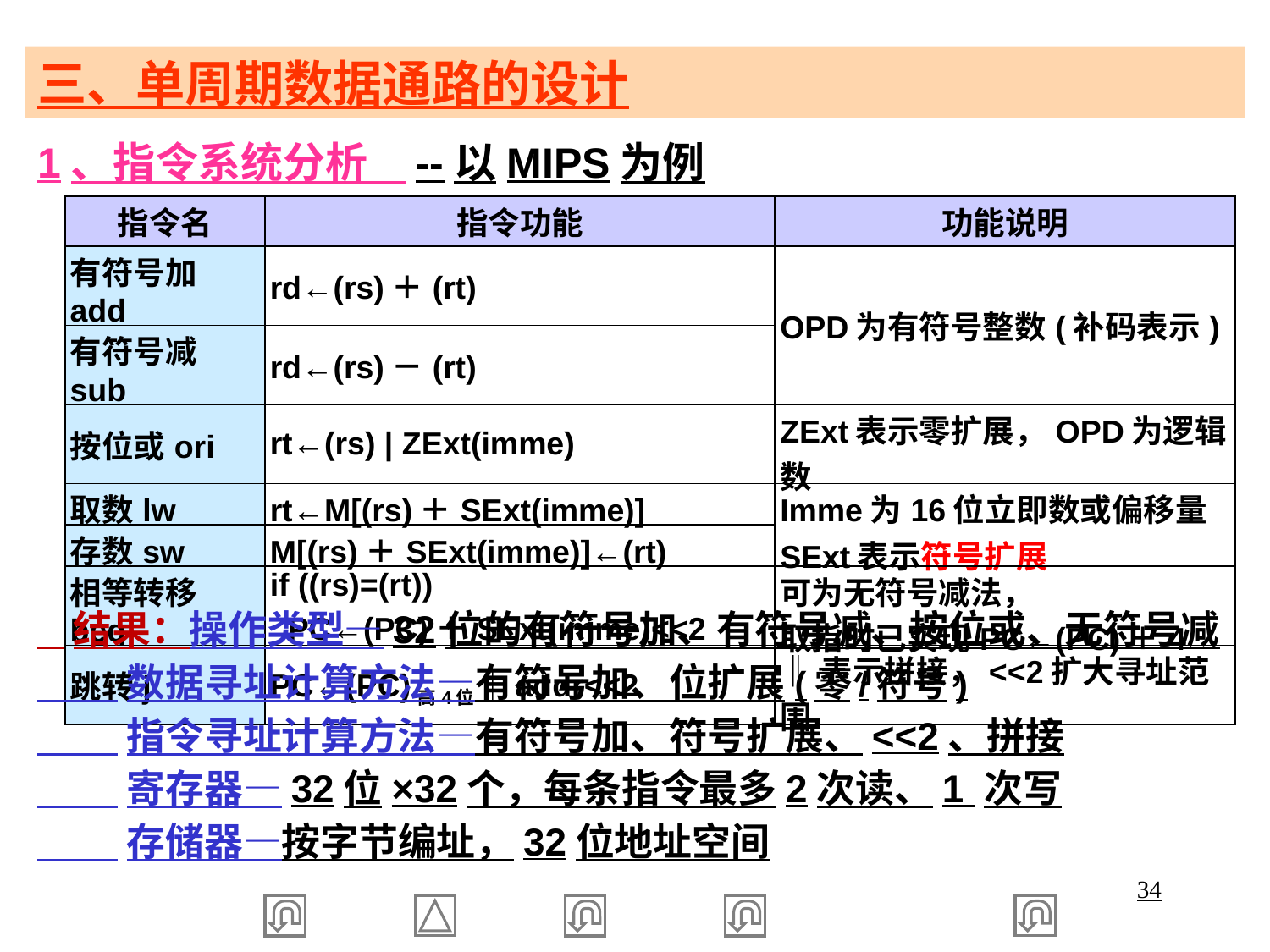

三、单周期数据通路的设计
1、指令系统分析    --以MIPS为例

| 指令名 | 指令功能 | 功能说明 |
| --- | --- | --- |
| 有符号加add | rd←(rs)＋(rt) | OPD为有符号整数(补码表示) |
| 有符号减sub | rd←(rs)－(rt) |  |
| 按位或ori | rt←(rs) | ZExt(imme) | ZExt表示零扩展，OPD为逻辑数 |
| 取数lw | rt←M[(rs)＋SExt(imme)] | Imme为16位立即数或偏移量 SExt表示符号扩展 |
| 存数sw | M[(rs)＋SExt(imme)]←(rt) |  |
| 相等转移beq | if ((rs)=(rt)) PC←(PC)＋SExt(imme)<<2 | 可为无符号减法， 取指时已实现PC←(PC)＋4 |
| 跳转j | PC←(PC)高4位‖addr<<2 | ‖表示拼接，<<2扩大寻址范围 |
   结果：操作类型—32位的有符号加、有符号减、按位或、无符号减
         数据寻址计算方法—有符号加、位扩展(零/符号)
         指令寻址计算方法—有符号加、符号扩展、<<2、拼接
         寄存器—32位×32个，每条指令最多2次读、1 次写
         存储器—按字节编址，32位地址空间
34